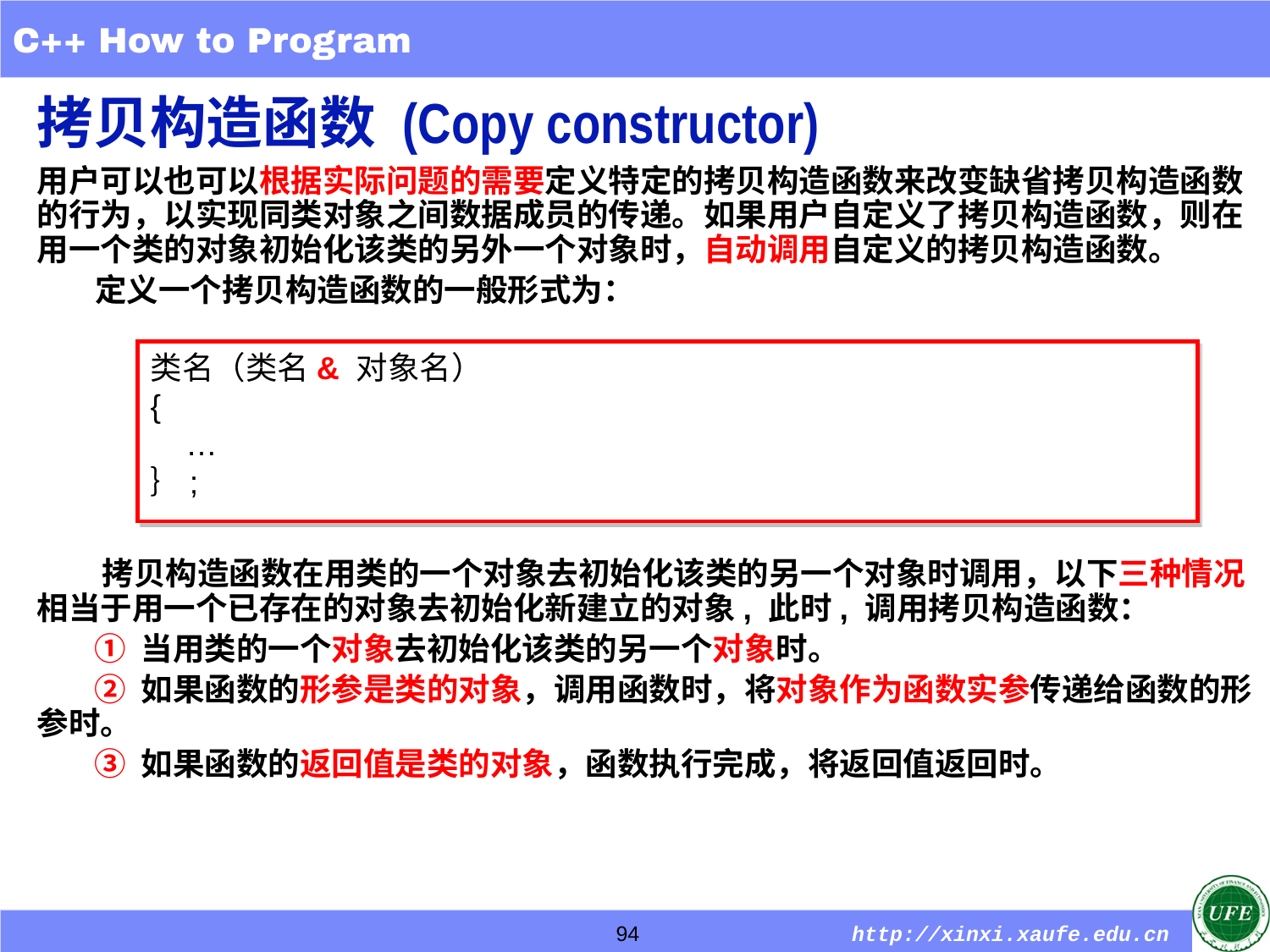

# 拷贝构造函数 (Copy constructor)
用户可以也可以根据实际问题的需要定义特定的拷贝构造函数来改变缺省拷贝构造函数的行为，以实现同类对象之间数据成员的传递。如果用户自定义了拷贝构造函数，则在用一个类的对象初始化该类的另外一个对象时，自动调用自定义的拷贝构造函数。
       定义一个拷贝构造函数的一般形式为：

        拷贝构造函数在用类的一个对象去初始化该类的另一个对象时调用，以下三种情况相当于用一个已存在的对象去初始化新建立的对象, 此时, 调用拷贝构造函数：
        ① 当用类的一个对象去初始化该类的另一个对象时。
        ② 如果函数的形参是类的对象，调用函数时，将对象作为函数实参传递给函数的形参时。
        ③ 如果函数的返回值是类的对象，函数执行完成，将返回值返回时。

类名（类名& 对象名）
{
    …
｝;
94